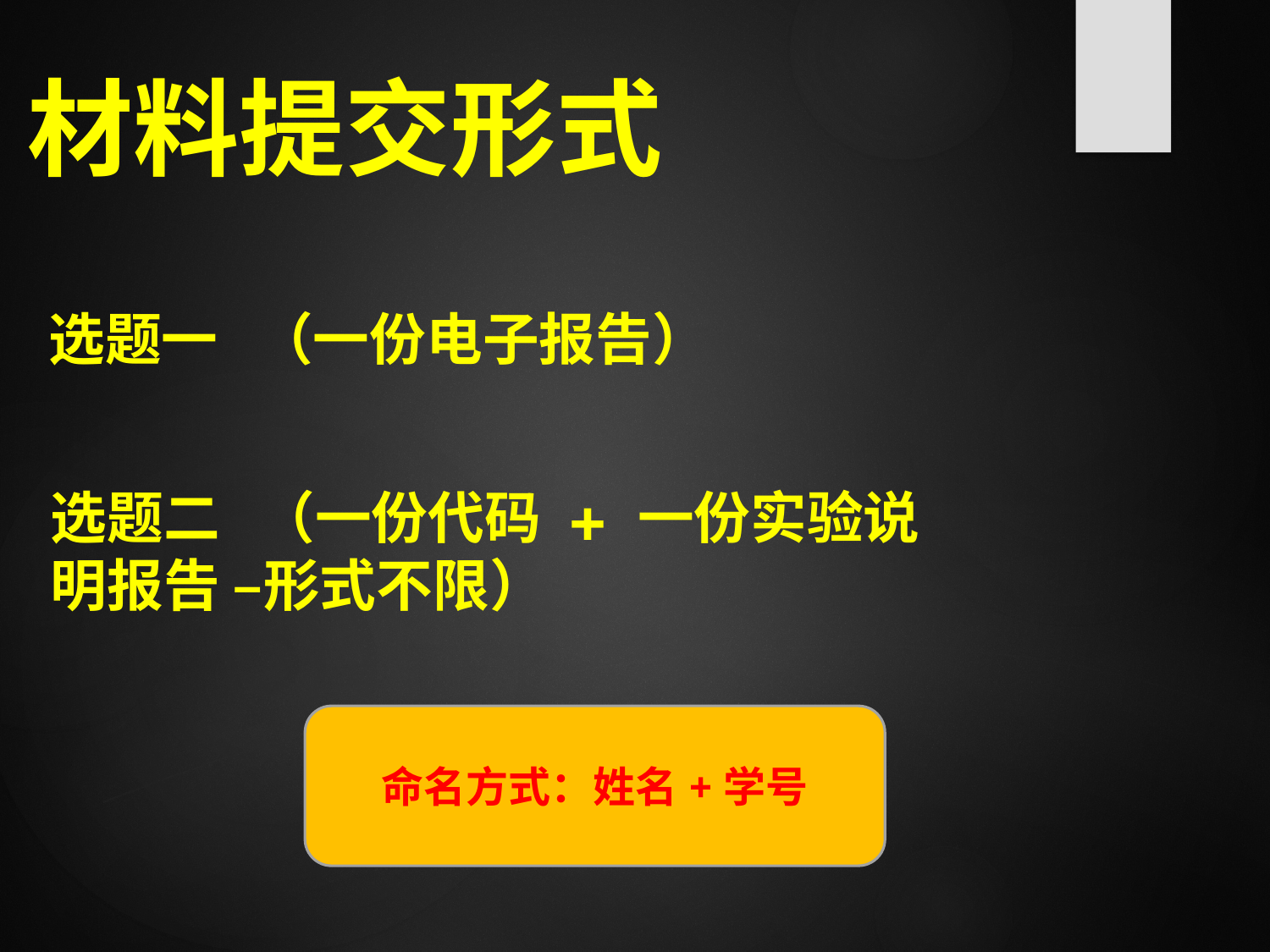

# 材料提交形式
选题一   （一份电子报告）
选题二   （一份代码 + 一份实验说明报告 –形式不限）
命名方式：姓名+学号